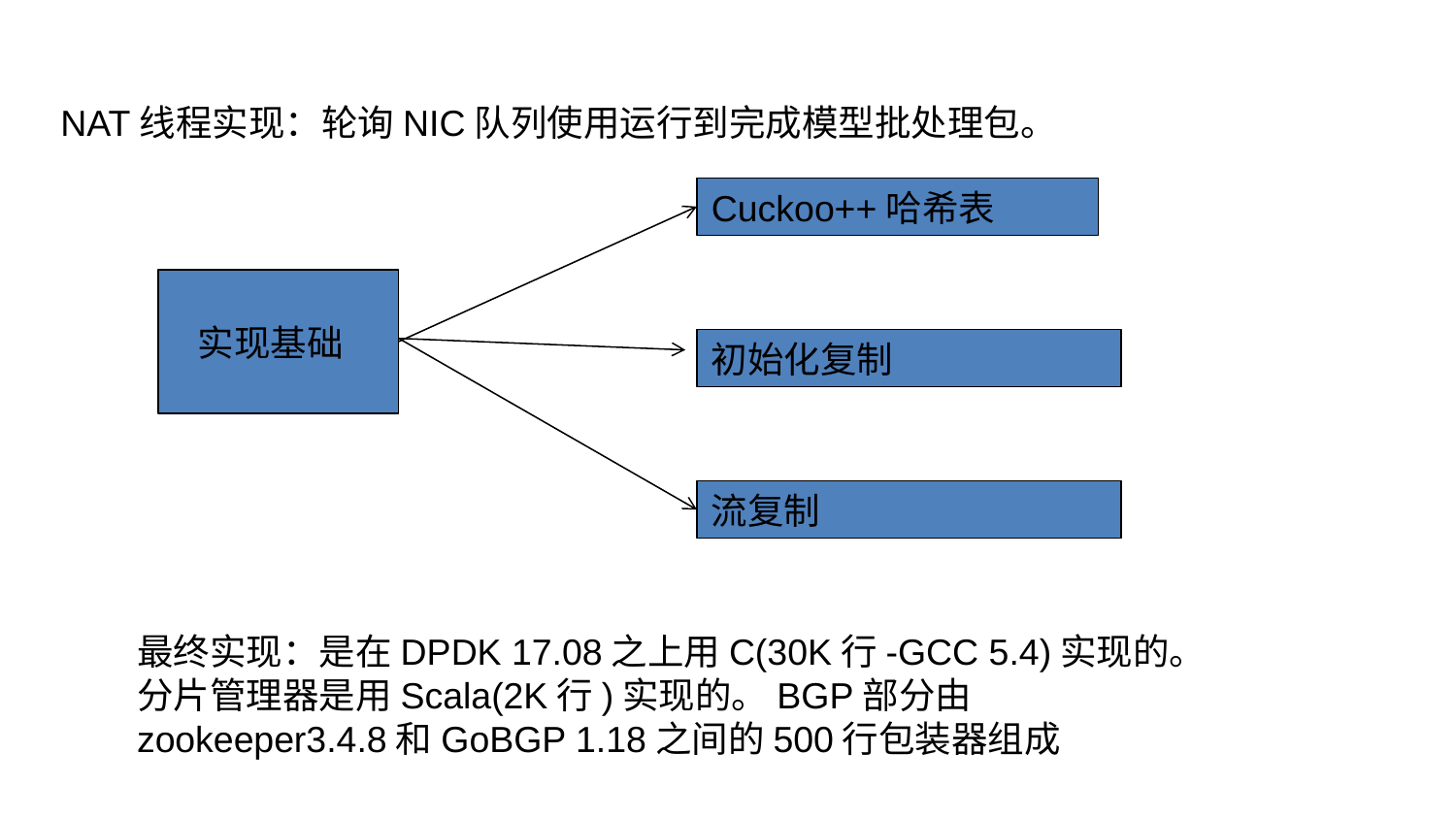

NAT线程实现：轮询NIC队列使用运行到完成模型批处理包。
Cuckoo++哈希表

  实现基础
初始化复制
流复制
最终实现：是在DPDK 17.08之上用C(30K行-GCC 5.4)实现的。分片管理器是用Scala(2K行)实现的。BGP部分由zookeeper3.4.8和GoBGP 1.18之间的500行包装器组成